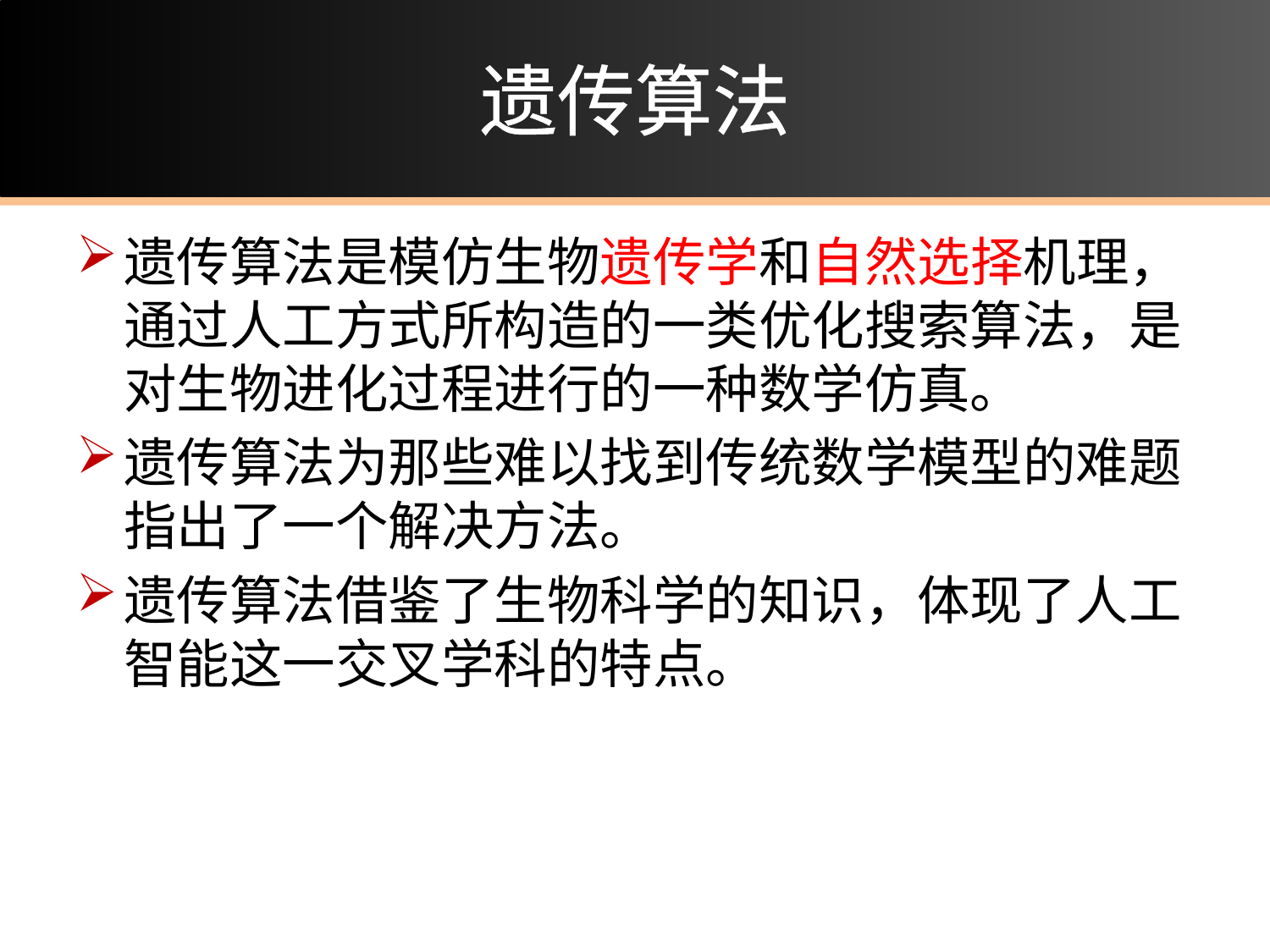

# 遗传算法
遗传算法是模仿生物遗传学和自然选择机理，通过人工方式所构造的一类优化搜索算法，是对生物进化过程进行的一种数学仿真。
遗传算法为那些难以找到传统数学模型的难题指出了一个解决方法。
遗传算法借鉴了生物科学的知识，体现了人工智能这一交叉学科的特点。